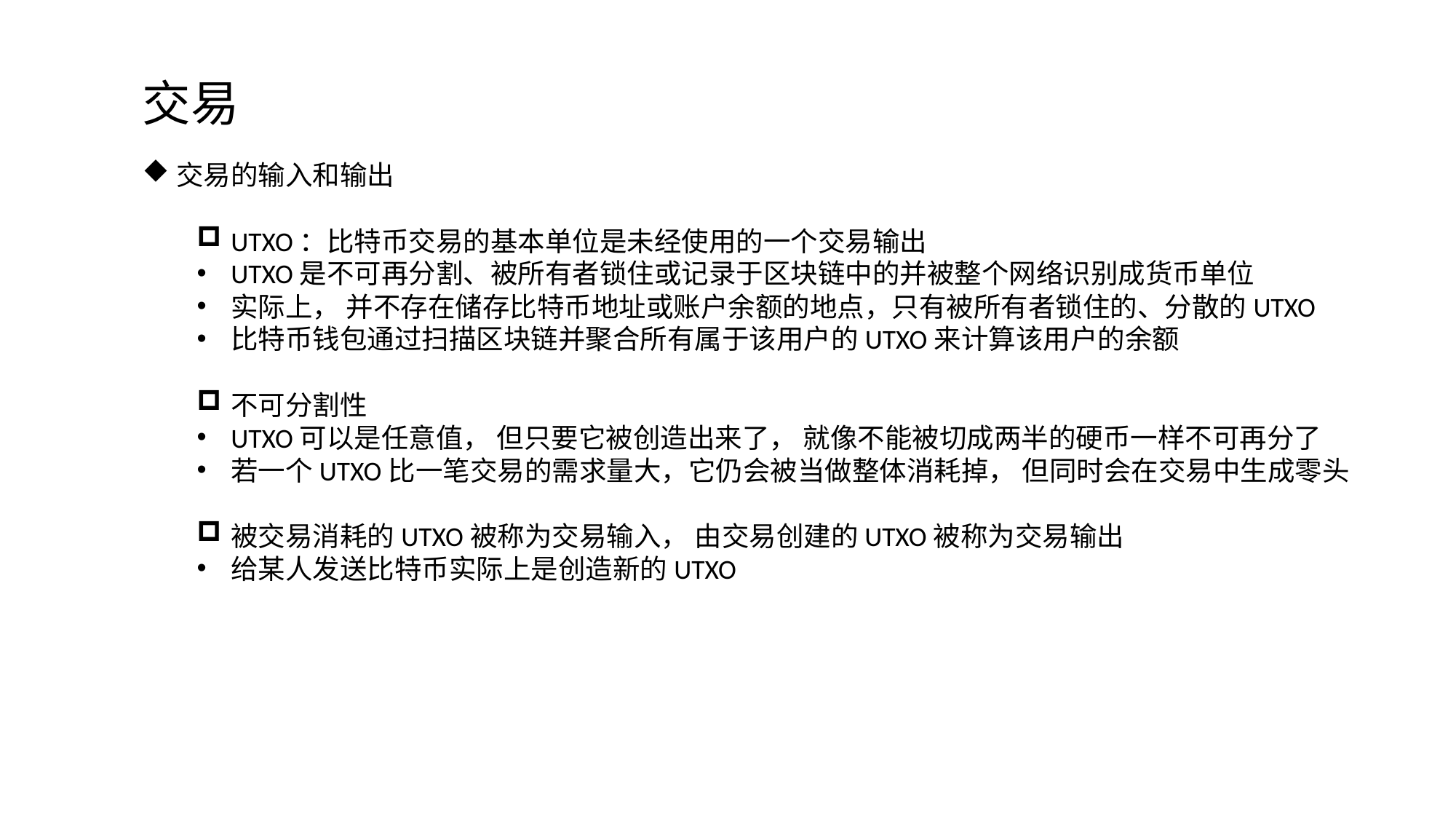

交易
交易的输入和输出

UTXO：比特币交易的基本单位是未经使用的⼀个交易输出
UTXO是不可再分割、被所有者锁住或记录于区块链中的并被整个网络识别成货币单位
实际上， 并不存在储存比特币地址或账户余额的地点，只有被所有者锁住的、分散的UTXO
比特币钱包通过扫描区块链并聚合所有属于该用户的UTXO来计算该用户的余额

不可分割性
UTXO可以是任意值， 但只要它被创造出来了， 就像不能被切成两半的硬币⼀样不可再分了
若一个UTXO比一笔交易的需求量大，它仍会被当做整体消耗掉， 但同时会在交易中⽣成零头

被交易消耗的UTXO被称为交易输⼊， 由交易创建的UTXO被称为交易输出
给某⼈发送⽐特币实际上是创造新的UTXO